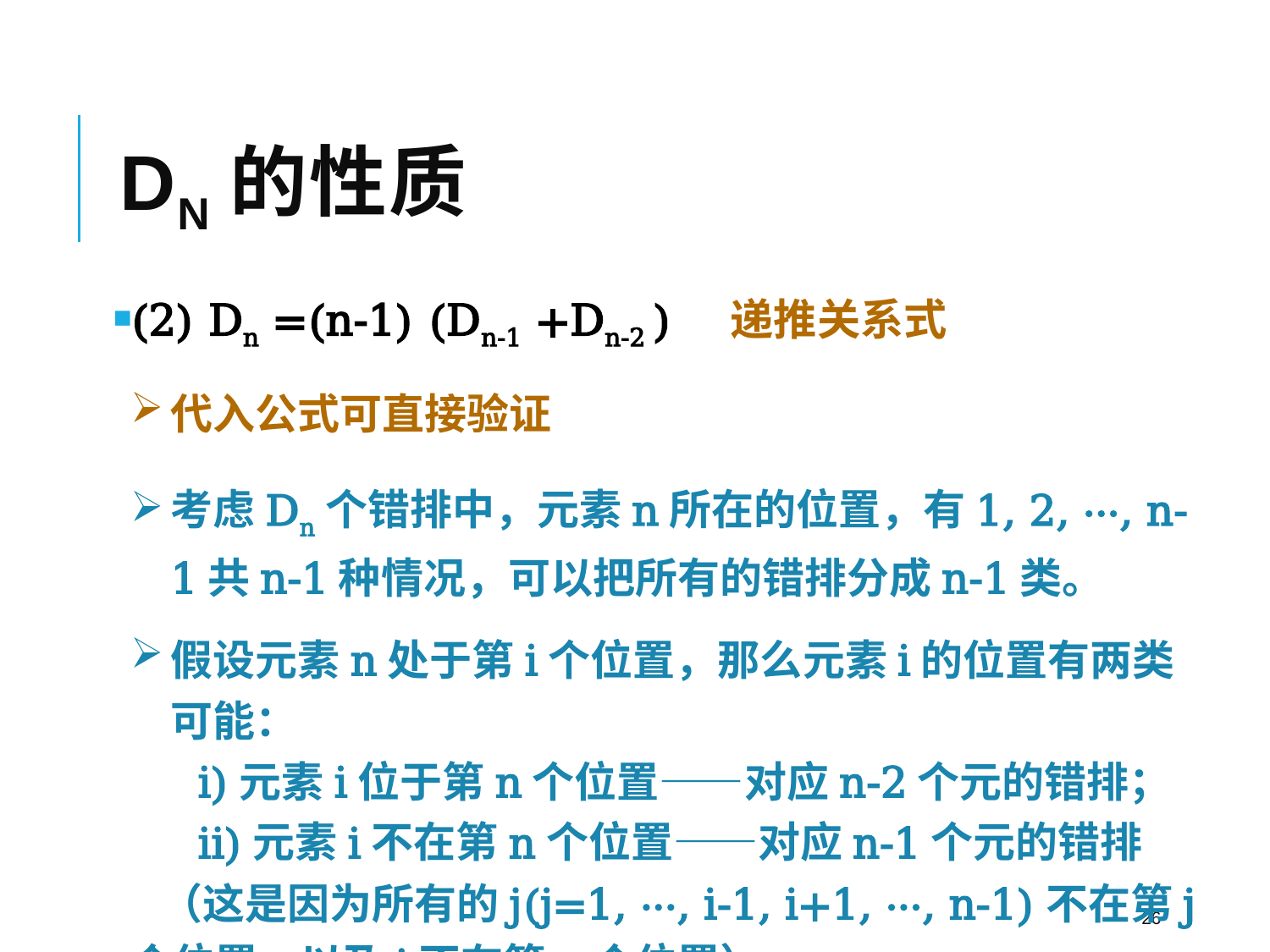

# Dn的性质
(2) Dn =(n-1) (Dn-1 +Dn-2 )    递推关系式
代入公式可直接验证
考虑Dn个错排中，元素n所在的位置，有1, 2, ···, n-1共n-1种情况，可以把所有的错排分成n-1类。
假设元素n处于第i个位置，那么元素i的位置有两类可能：
     i)元素i位于第n个位置——对应n-2个元的错排；
     ii)元素i不在第n个位置——对应n-1个元的错排
  （这是因为所有的j(j=1, ···, i-1, i+1, ···, n-1)不在第j个位置，以及i不在第n个位置）。
26